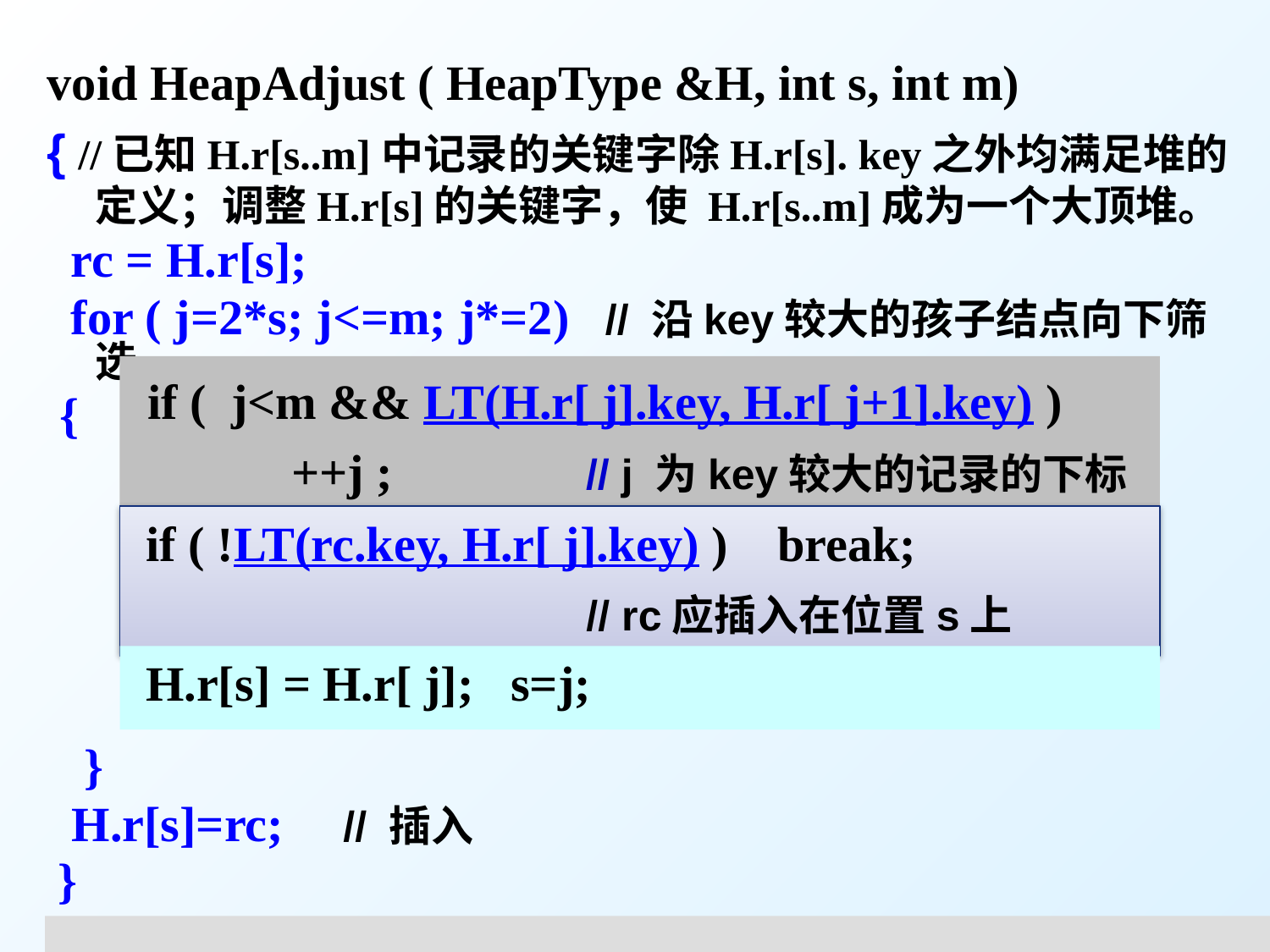

void HeapAdjust ( HeapType &H, int s, int m)
{ //已知H.r[s..m]中记录的关键字除H.r[s]. key之外均满足堆的定义；调整H.r[s]的关键字，使 H.r[s..m]成为一个大顶堆。
  rc = H.r[s];
  for ( j=2*s; j<=m; j*=2)   // 沿key较大的孩子结点向下筛选
 {

   }
  H.r[s]=rc;     // 插入
 }
 if (  j<m && LT(H.r[ j].key, H.r[ j+1].key) )
             ++j ;              // j 为key较大的记录的下标
 if ( !LT(rc.key, H.r[ j].key) )    break;
                                 // rc应插入在位置s上
 H.r[s] = H.r[ j];   s=j;